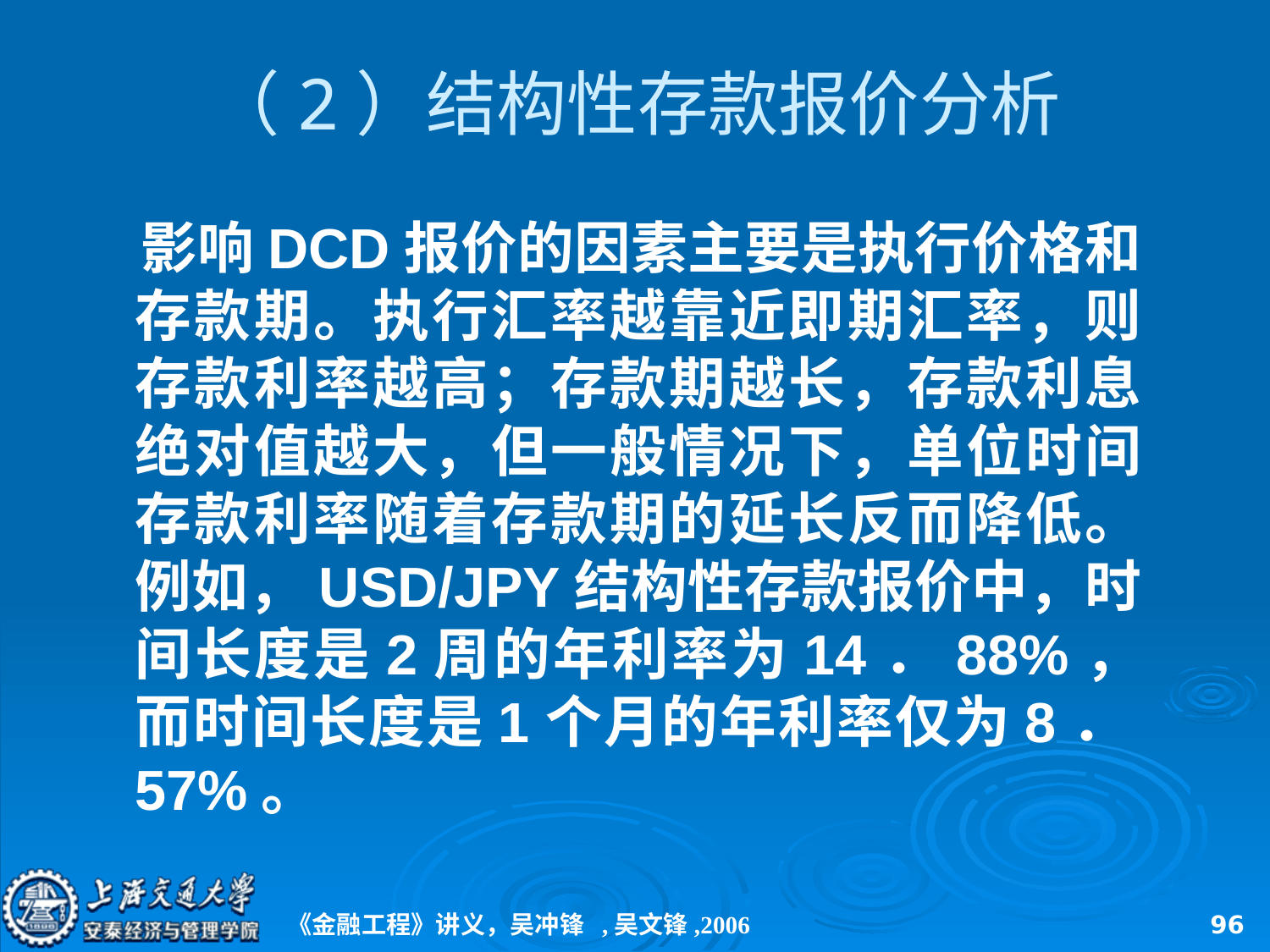

# （2）结构性存款报价分析
   影响DCD报价的因素主要是执行价格和存款期。执行汇率越靠近即期汇率，则存款利率越高；存款期越长，存款利息绝对值越大，但一般情况下，单位时间存款利率随着存款期的延长反而降低。例如，USD/JPY结构性存款报价中，时间长度是2周的年利率为14．88%，而时间长度是1个月的年利率仅为8．57%。